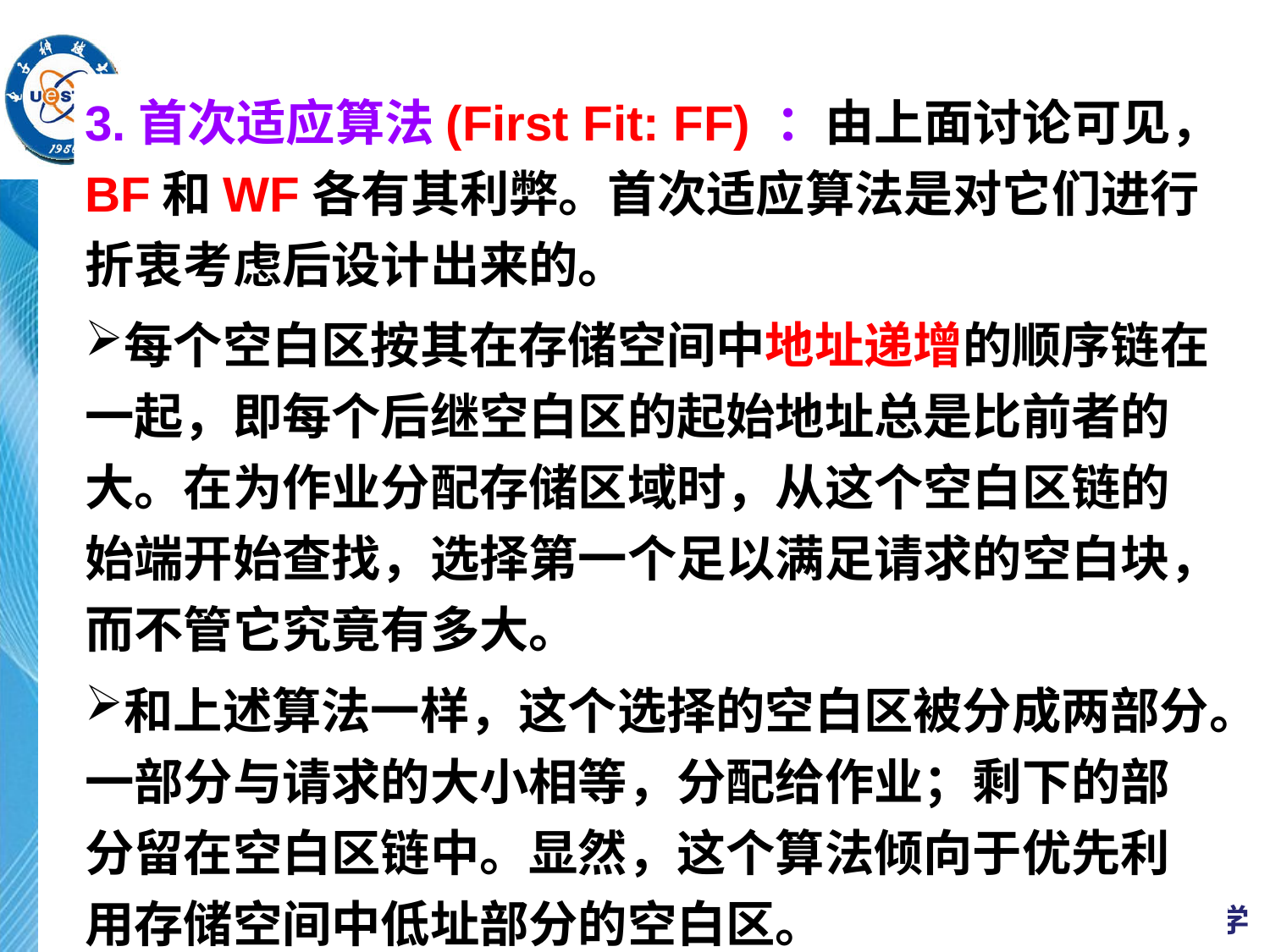

3.首次适应算法(First Fit: FF) ：由上面讨论可见，BF和WF各有其利弊。首次适应算法是对它们进行折衷考虑后设计出来的。
每个空白区按其在存储空间中地址递增的顺序链在一起，即每个后继空白区的起始地址总是比前者的大。在为作业分配存储区域时，从这个空白区链的始端开始查找，选择第一个足以满足请求的空白块，而不管它究竟有多大。
和上述算法一样，这个选择的空白区被分成两部分。一部分与请求的大小相等，分配给作业；剩下的部分留在空白区链中。显然，这个算法倾向于优先利用存储空间中低址部分的空白区。